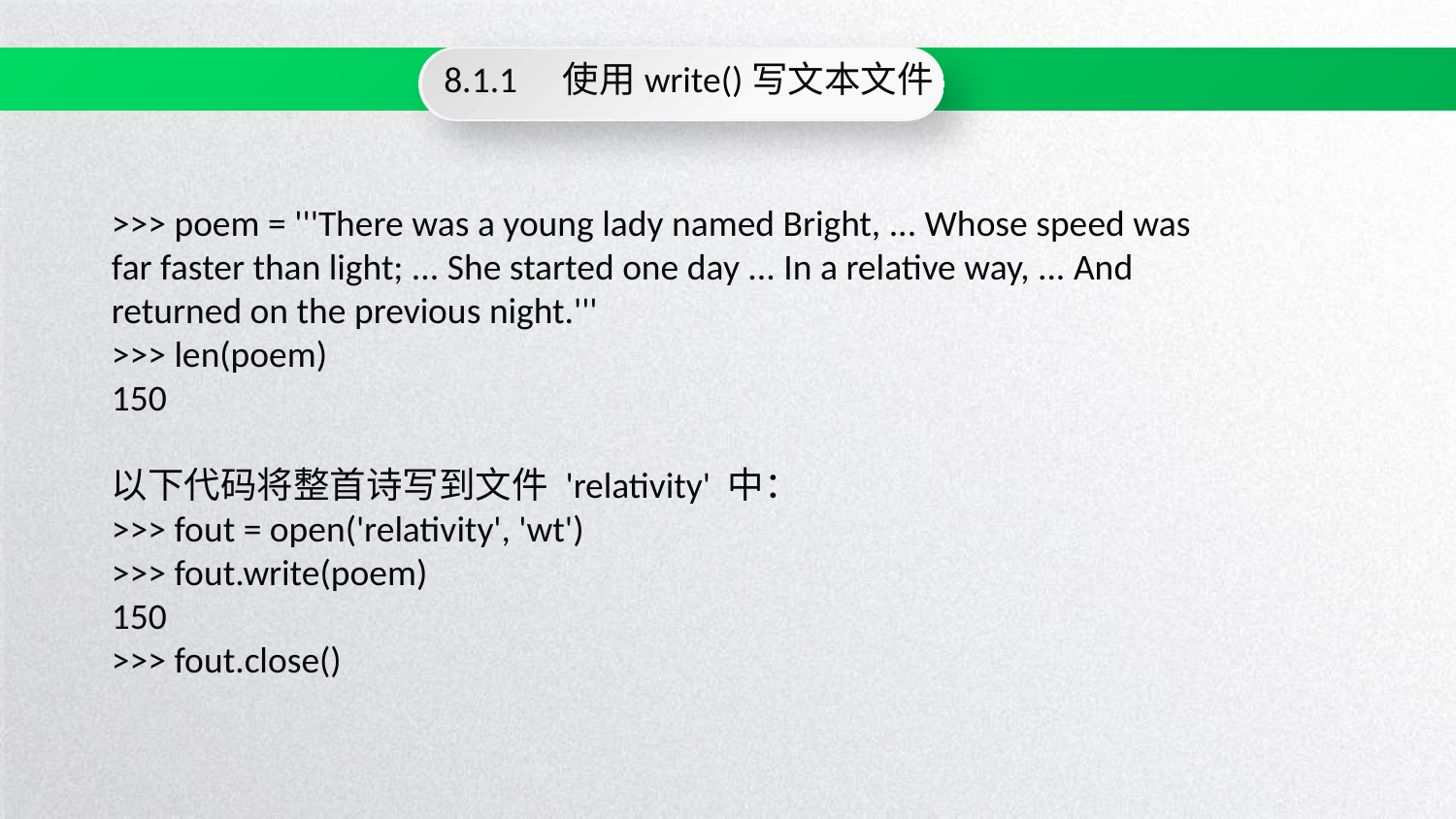

8.1.1　使用write()写文本文件
>>> poem = '''There was a young lady named Bright, ... Whose speed was far faster than light; ... She started one day ... In a relative way, ... And returned on the previous night.'''
>>> len(poem)
150

以下代码将整首诗写到文件 'relativity' 中：
>>> fout = open('relativity', 'wt')
>>> fout.write(poem)
150
>>> fout.close()